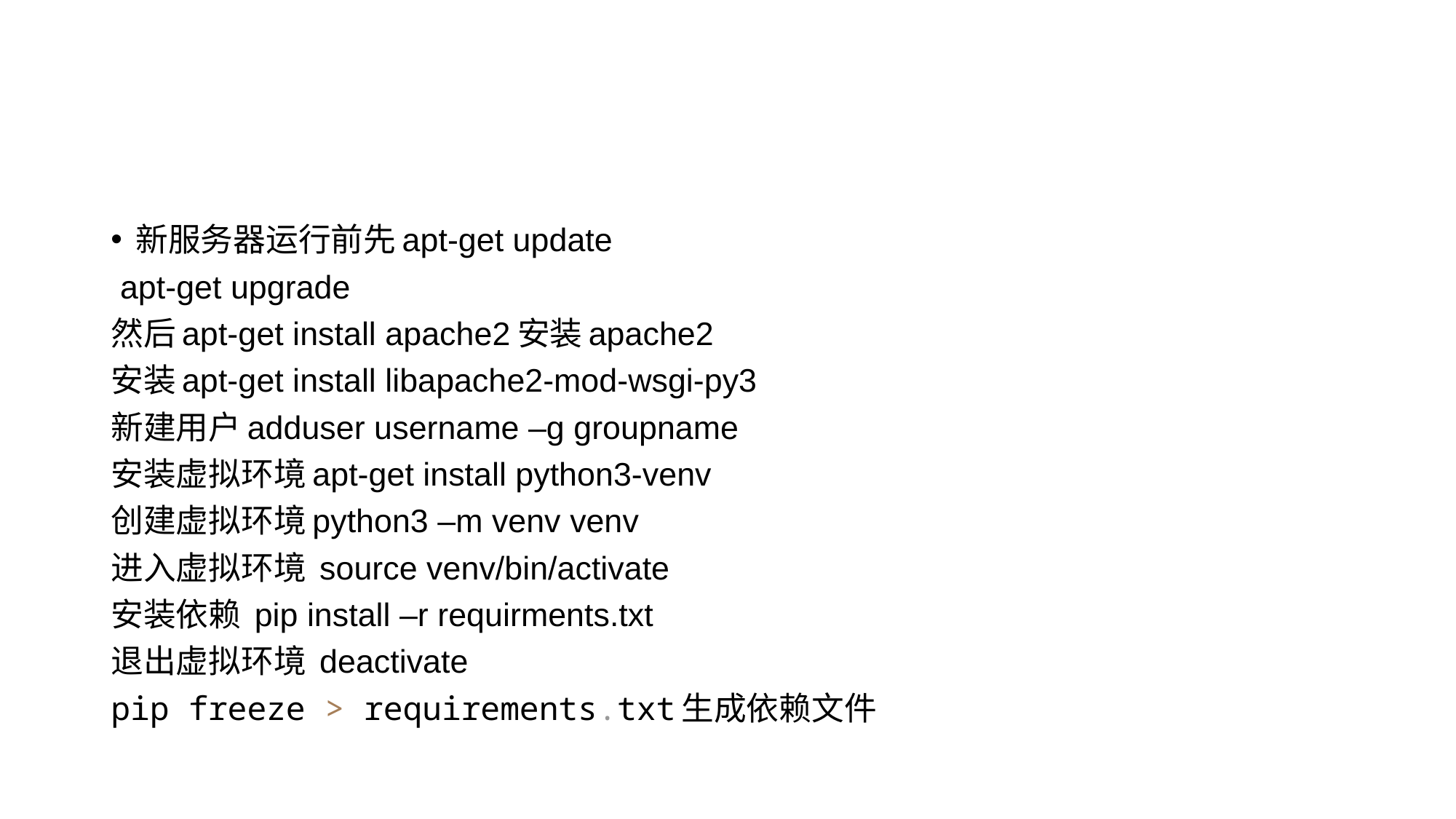

#
新服务器运行前先apt-get update
 apt-get upgrade
然后apt-get install apache2安装apache2
安装apt-get install libapache2-mod-wsgi-py3
新建用户adduser username –g groupname
安装虚拟环境apt-get install python3-venv
创建虚拟环境python3 –m venv venv
进入虚拟环境 source venv/bin/activate
安装依赖 pip install –r requirments.txt
退出虚拟环境 deactivate
pip freeze > requirements.txt生成依赖文件